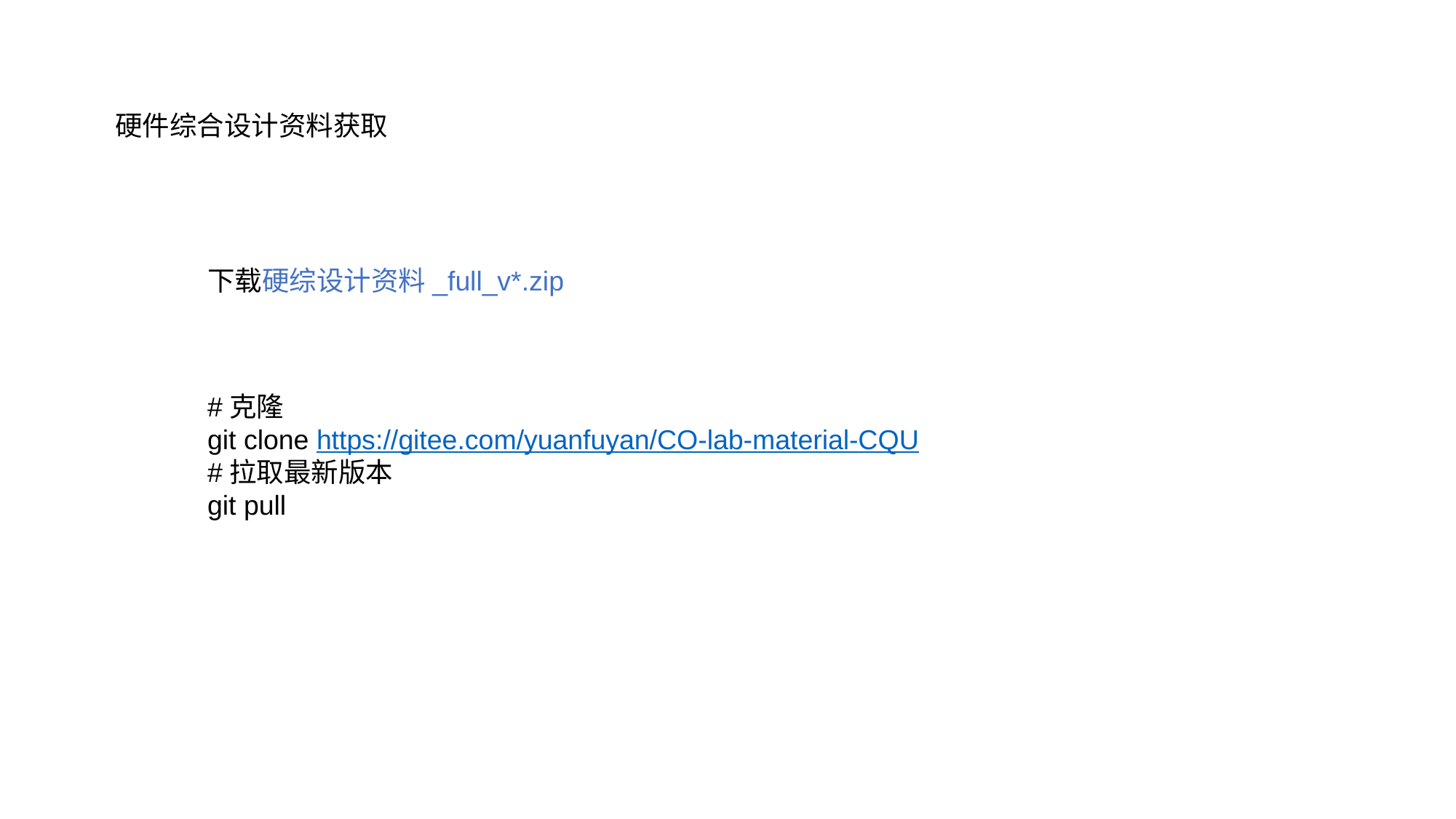

硬件综合设计资料获取
下载硬综设计资料_full_v*.zip
#克隆
git clone https://gitee.com/yuanfuyan/CO-lab-material-CQU
#拉取最新版本
git pull